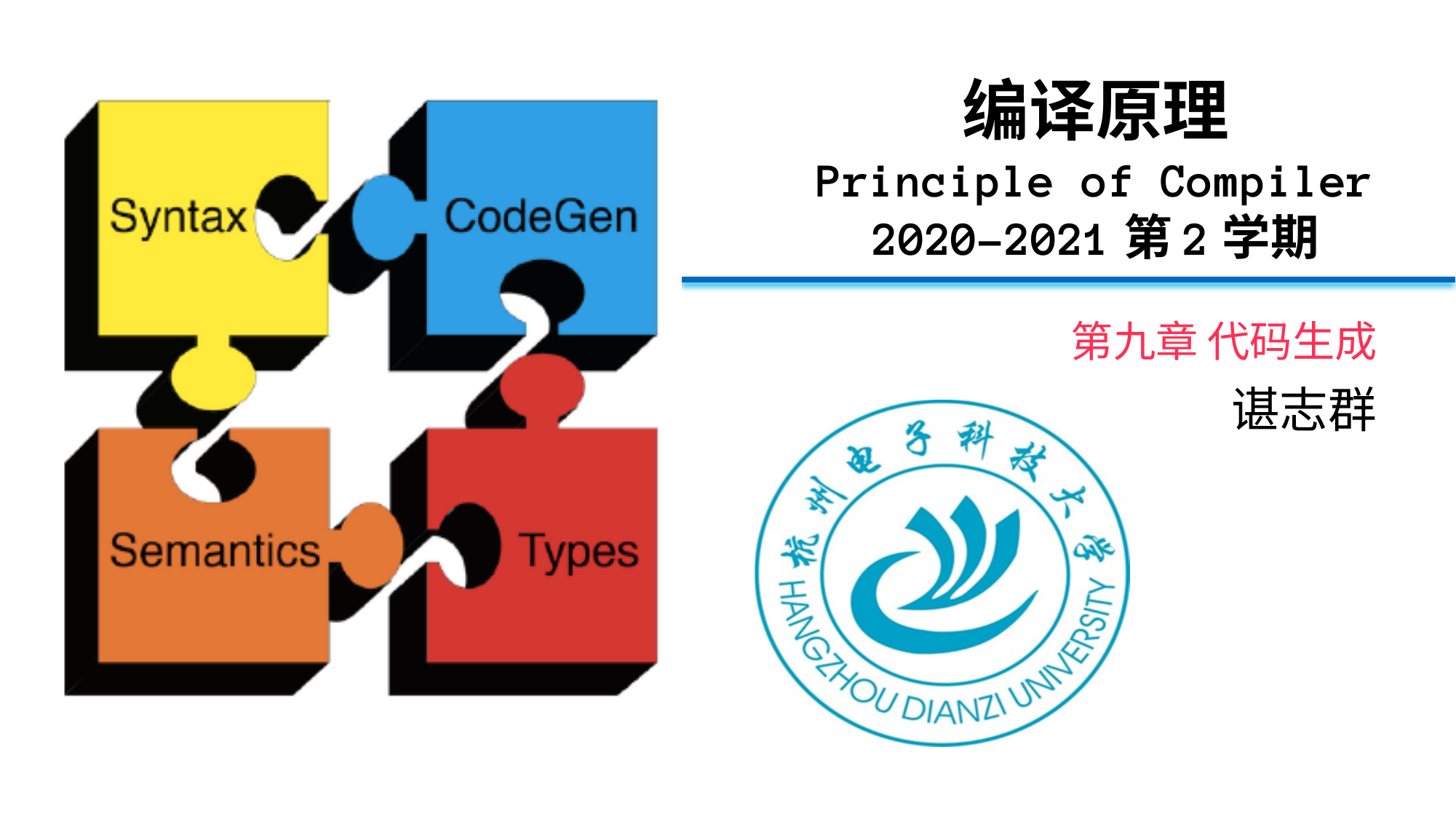

# 编译原理 Principle of Compiler 2020-2021第2学期
第九章 代码生成
谌志群